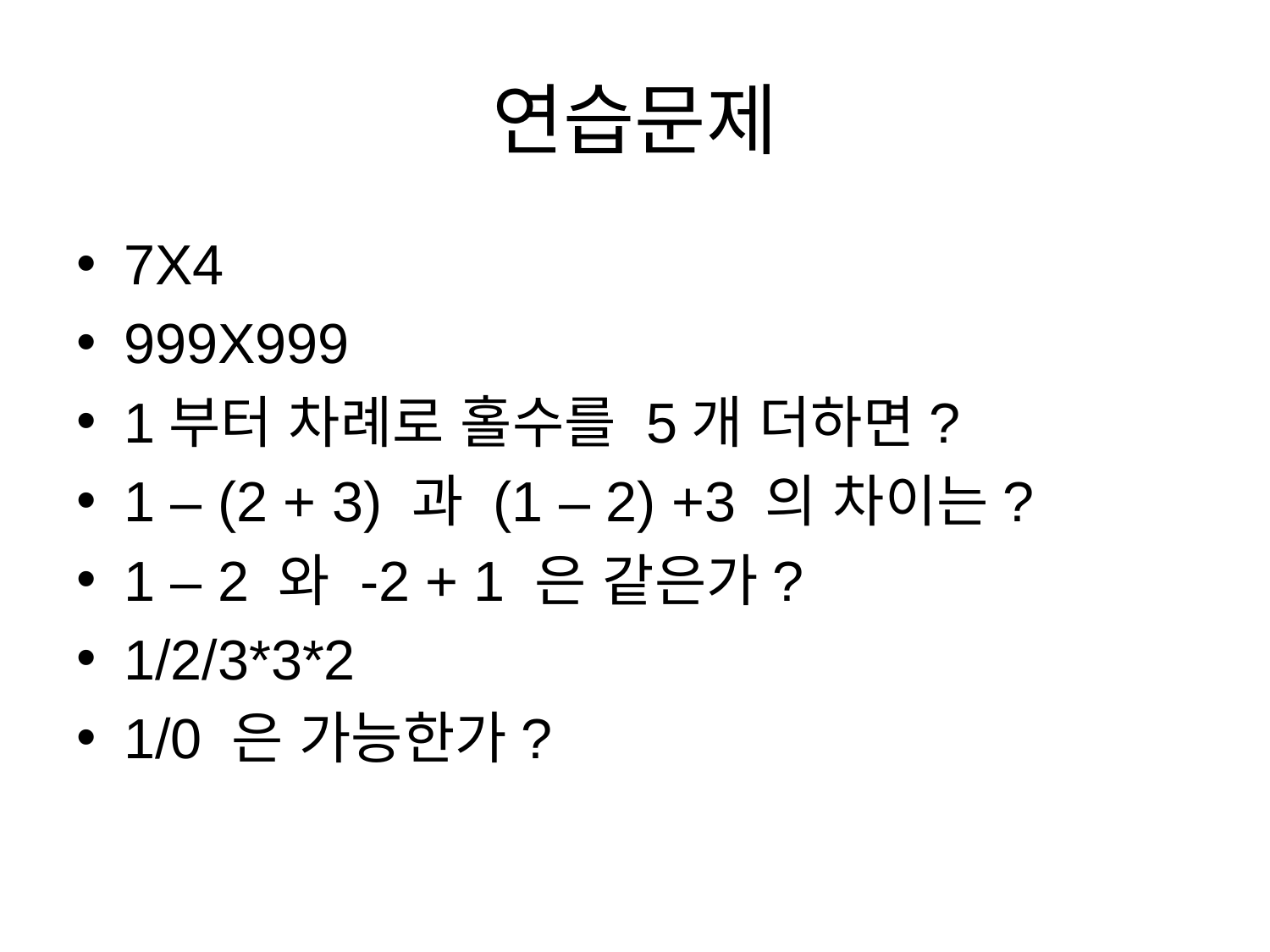

# 연습문제
7X4
999X999
1부터 차례로 홀수를 5개 더하면?
1 – (2 + 3) 과 (1 – 2) +3 의 차이는?
1 – 2 와 -2 + 1 은 같은가?
1/2/3*3*2
1/0 은 가능한가?